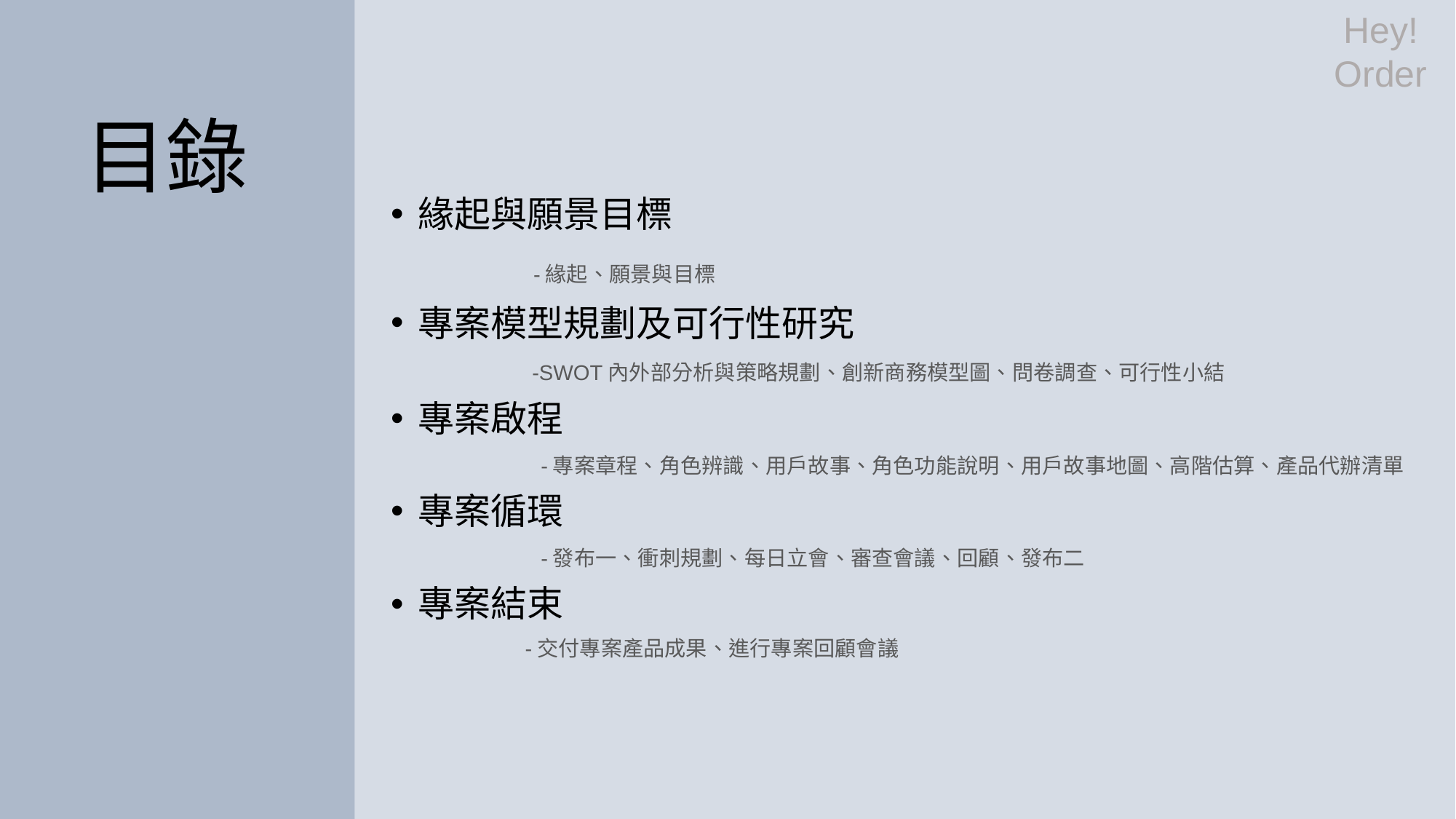

Hey!
Order

目錄
緣起與願景目標
              -緣起、願景與目標
專案模型規劃及可行性研究
                     -SWOT內外部分析與策略規劃、創新商務模型圖、問卷調查、可行性小結
專案啟程
                         -專案章程、角色辨識、用戶故事、角色功能說明、用戶故事地圖、高階估算、產品代辦清單
專案循環
                         -發布一、衝刺規劃、每日立會、審查會議、回顧、發布二
專案結束
            -交付專案產品成果、進行專案回顧會議